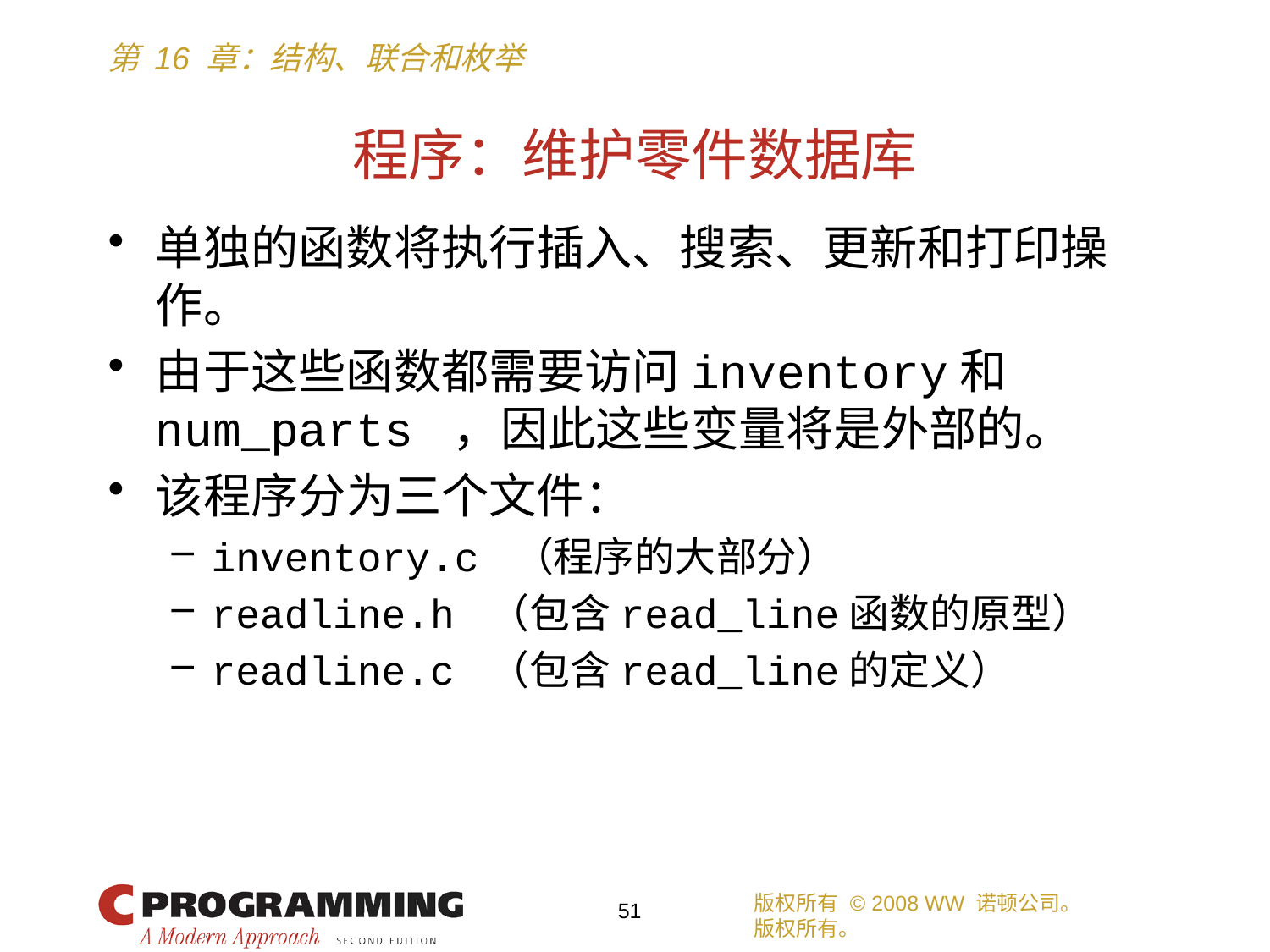

# 程序：维护零件数据库
单独的函数将执行插入、搜索、更新和打印操作。
由于这些函数都需要访问inventory和num_parts ，因此这些变量将是外部的。
该程序分为三个文件：
inventory.c （程序的大部分）
readline.h （包含read_line函数的原型）
readline.c （包含read_line的定义）
版权所有 © 2008 WW 诺顿公司。
版权所有。
51